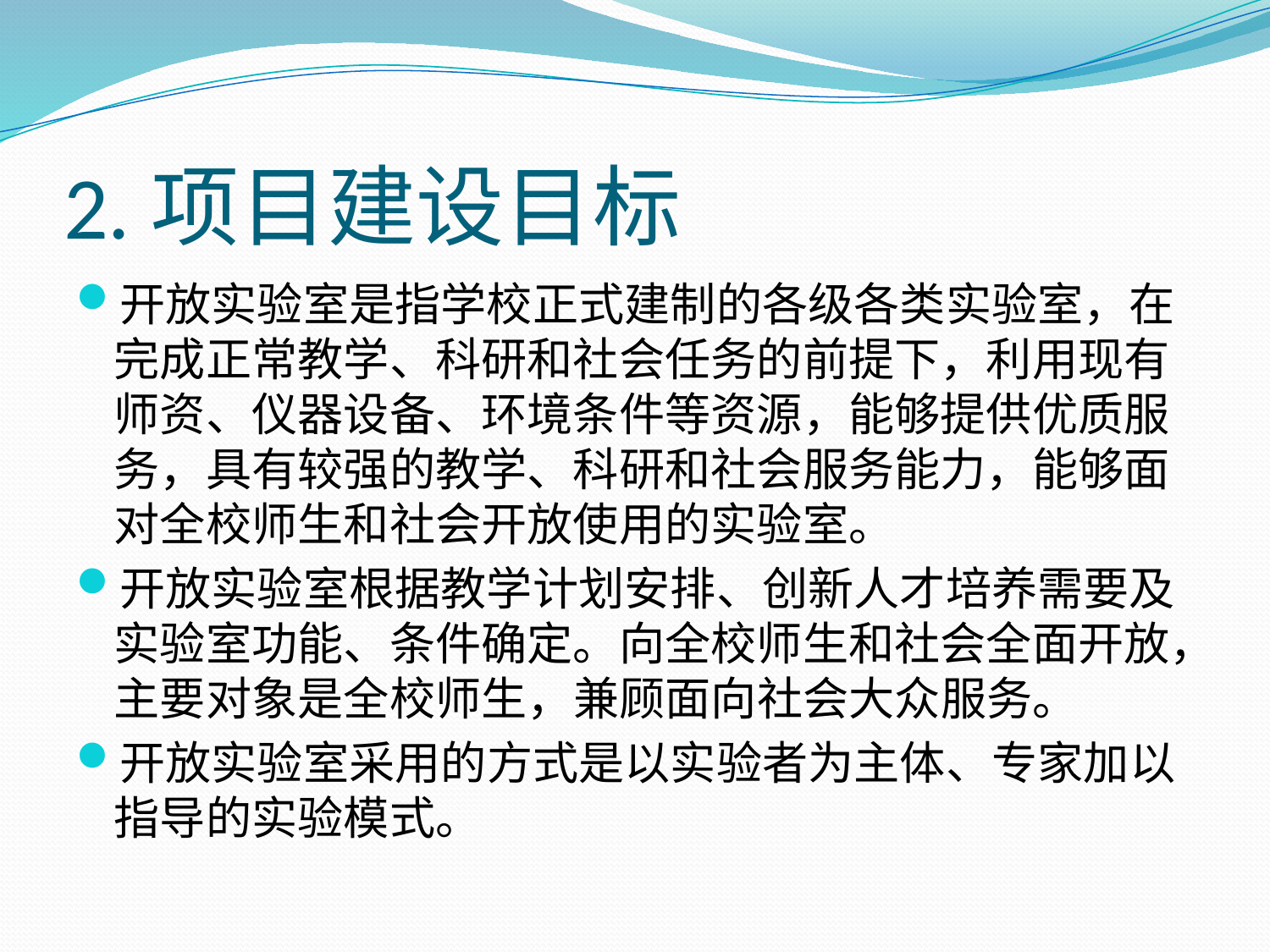

# 2.项目建设目标
开放实验室是指学校正式建制的各级各类实验室，在完成正常教学、科研和社会任务的前提下，利用现有师资、仪器设备、环境条件等资源，能够提供优质服务，具有较强的教学、科研和社会服务能力，能够面对全校师生和社会开放使用的实验室。
开放实验室根据教学计划安排、创新人才培养需要及实验室功能、条件确定。向全校师生和社会全面开放，主要对象是全校师生，兼顾面向社会大众服务。
开放实验室采用的方式是以实验者为主体、专家加以指导的实验模式。